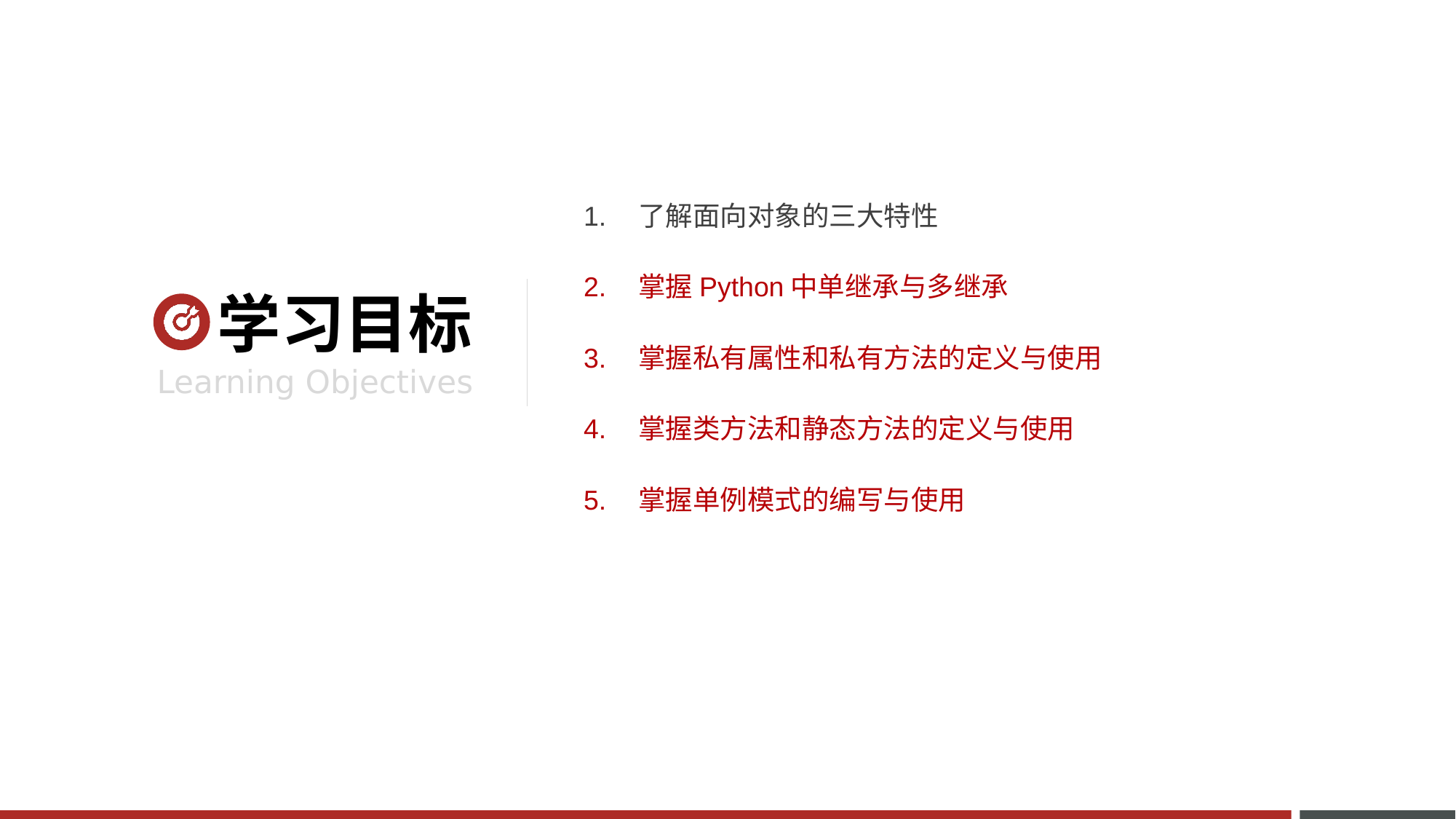

了解面向对象的三大特性
掌握Python中单继承与多继承
掌握私有属性和私有方法的定义与使用
掌握类方法和静态方法的定义与使用
掌握单例模式的编写与使用